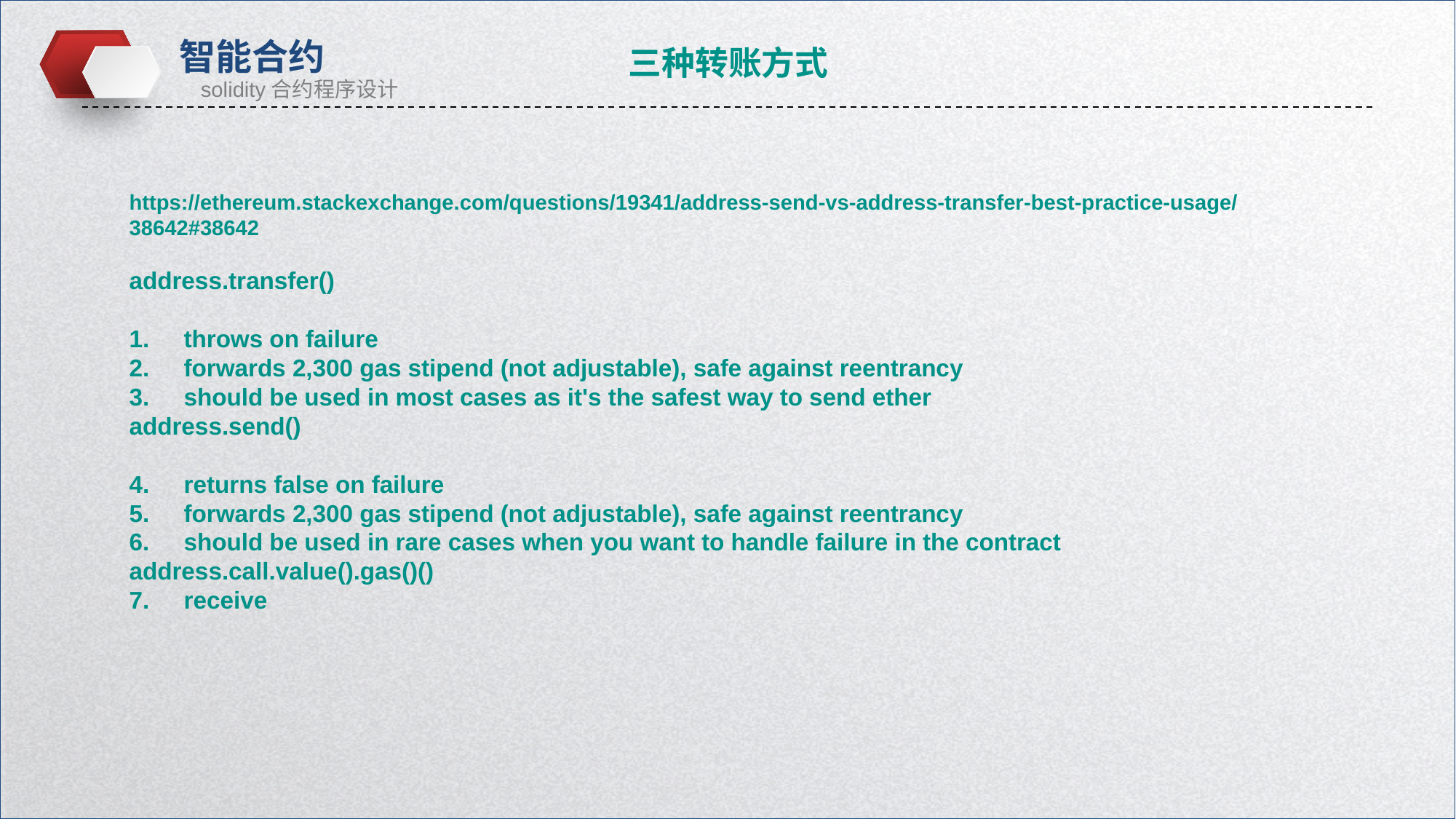

三种转账方式
https://ethereum.stackexchange.com/questions/19341/address-send-vs-address-transfer-best-practice-usage/38642#38642

address.transfer()

throws on failure
forwards 2,300 gas stipend (not adjustable), safe against reentrancy
should be used in most cases as it's the safest way to send ether
address.send()

returns false on failure
forwards 2,300 gas stipend (not adjustable), safe against reentrancy
should be used in rare cases when you want to handle failure in the contract
address.call.value().gas()()
receive